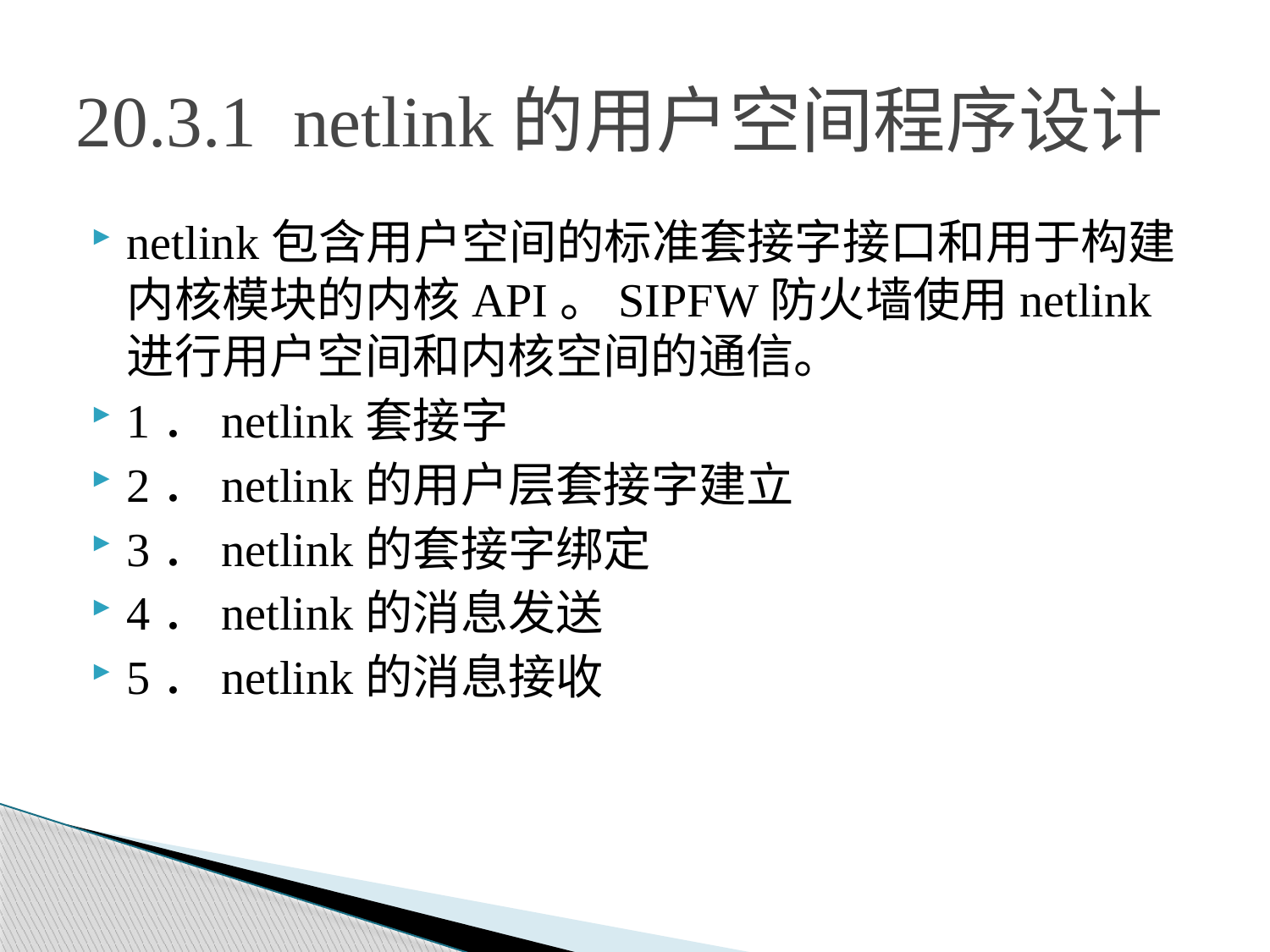

# 20.3.1  netlink的用户空间程序设计
netlink包含用户空间的标准套接字接口和用于构建内核模块的内核API。SIPFW防火墙使用netlink进行用户空间和内核空间的通信。
1．netlink套接字
2．netlink的用户层套接字建立
3．netlink的套接字绑定
4．netlink的消息发送
5．netlink的消息接收